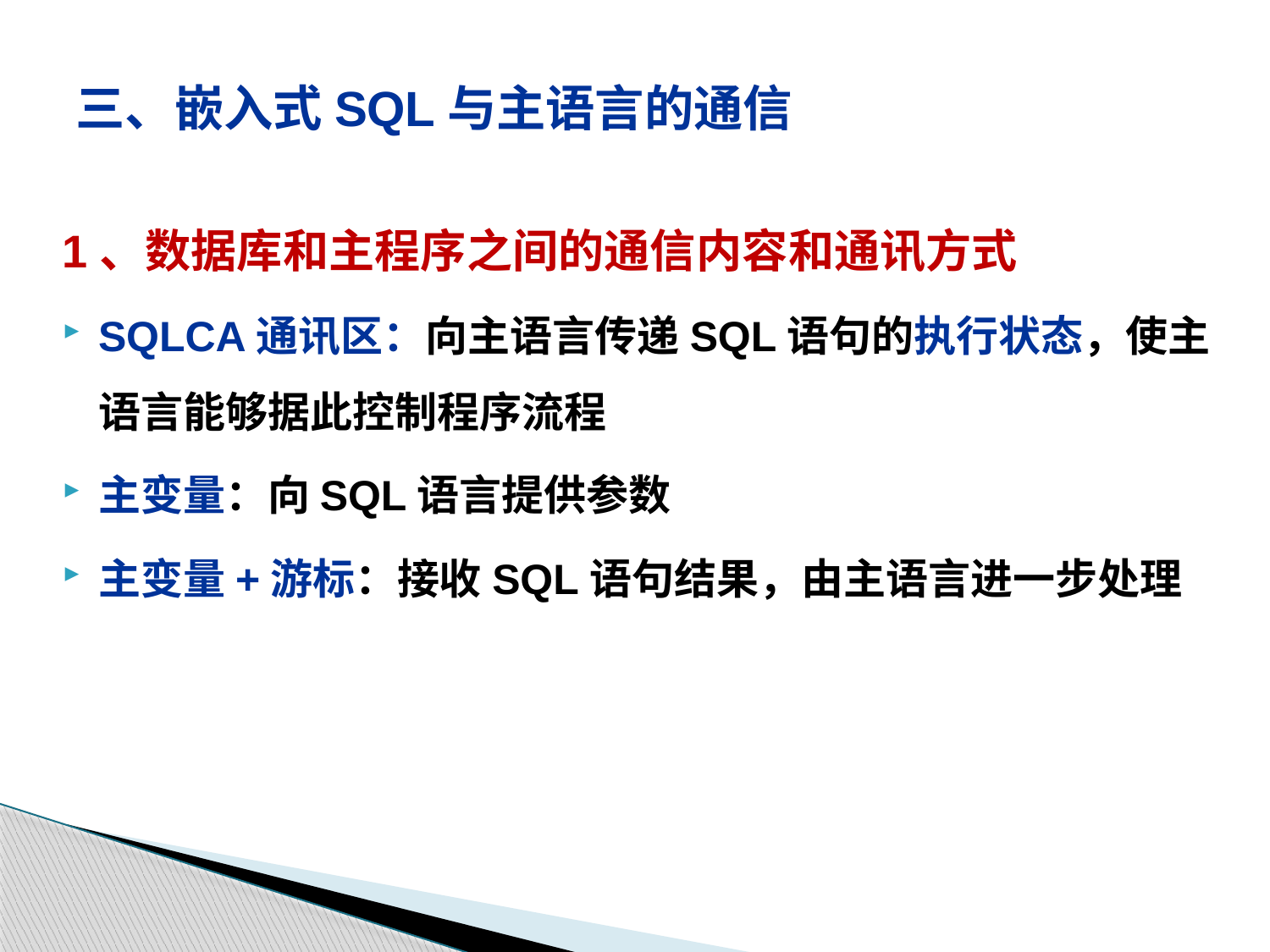

# 三、嵌入式SQL与主语言的通信
1、数据库和主程序之间的通信内容和通讯方式
SQLCA通讯区：向主语言传递SQL语句的执行状态，使主语言能够据此控制程序流程
主变量：向SQL语言提供参数
主变量+游标：接收SQL语句结果，由主语言进一步处理